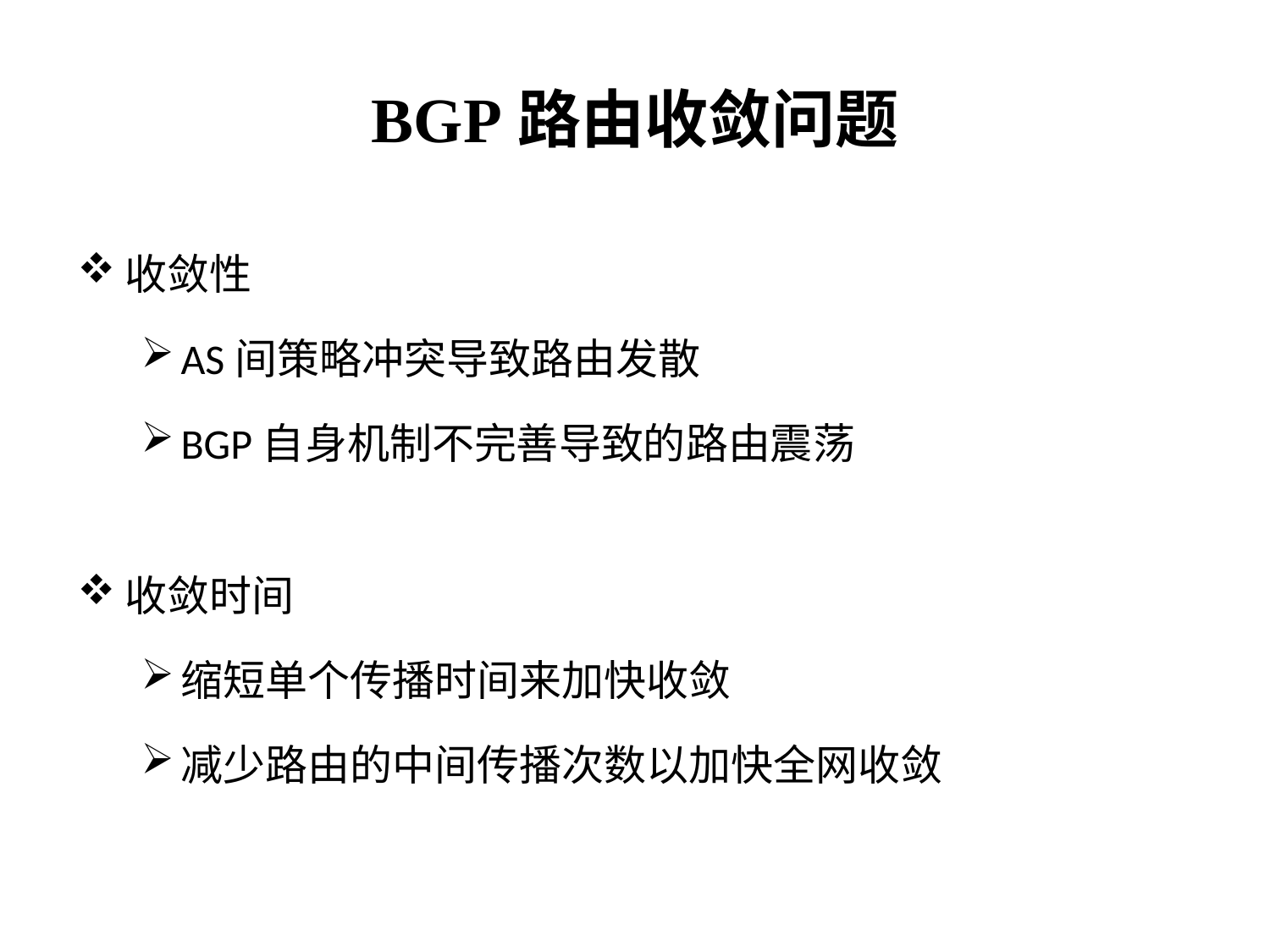

# BGP路由收敛问题
收敛性
AS间策略冲突导致路由发散
BGP自身机制不完善导致的路由震荡

收敛时间
缩短单个传播时间来加快收敛
减少路由的中间传播次数以加快全网收敛